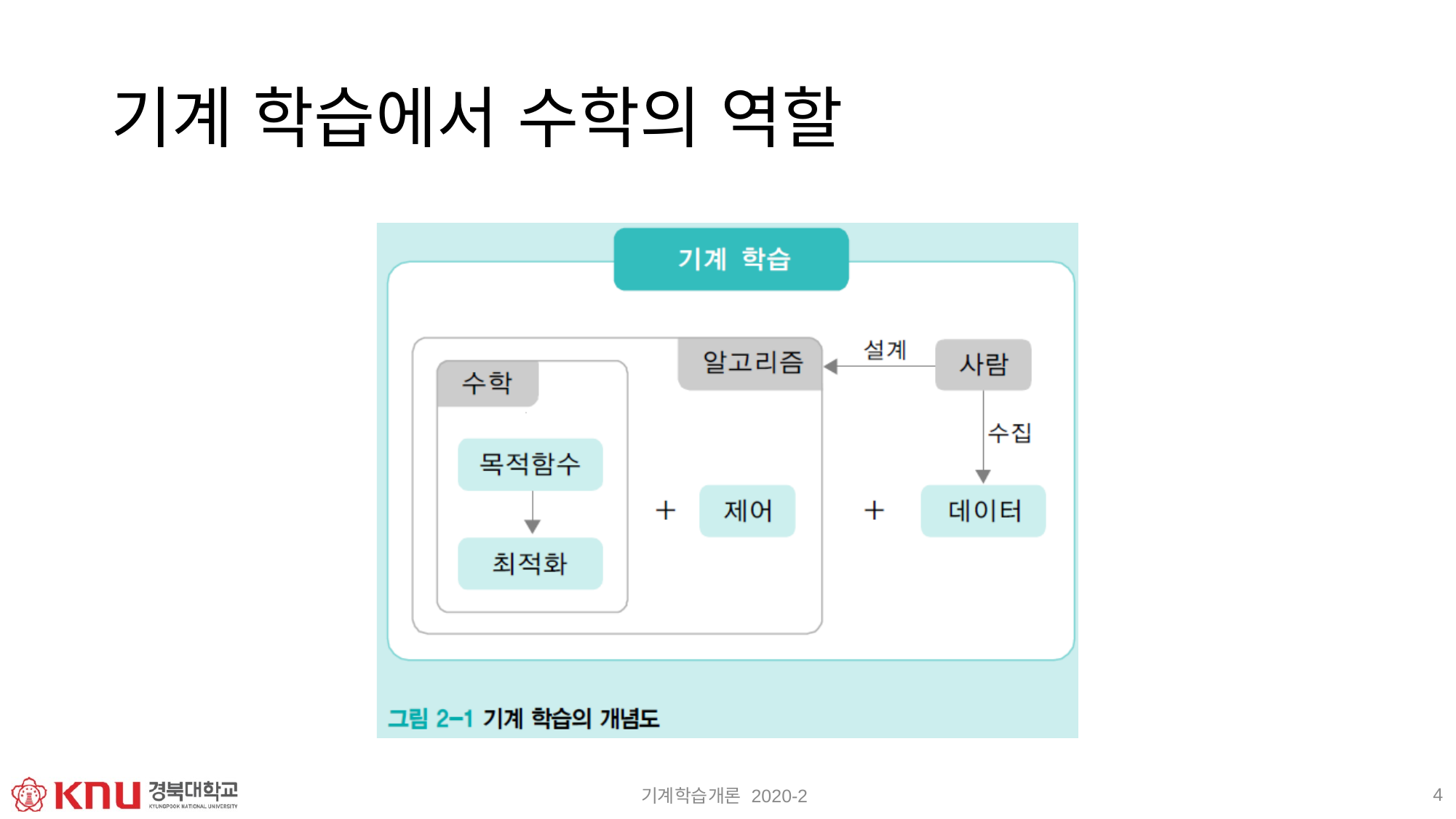

# 기계 학습에서 수학의 역할

4
기계학습개론 2020-2